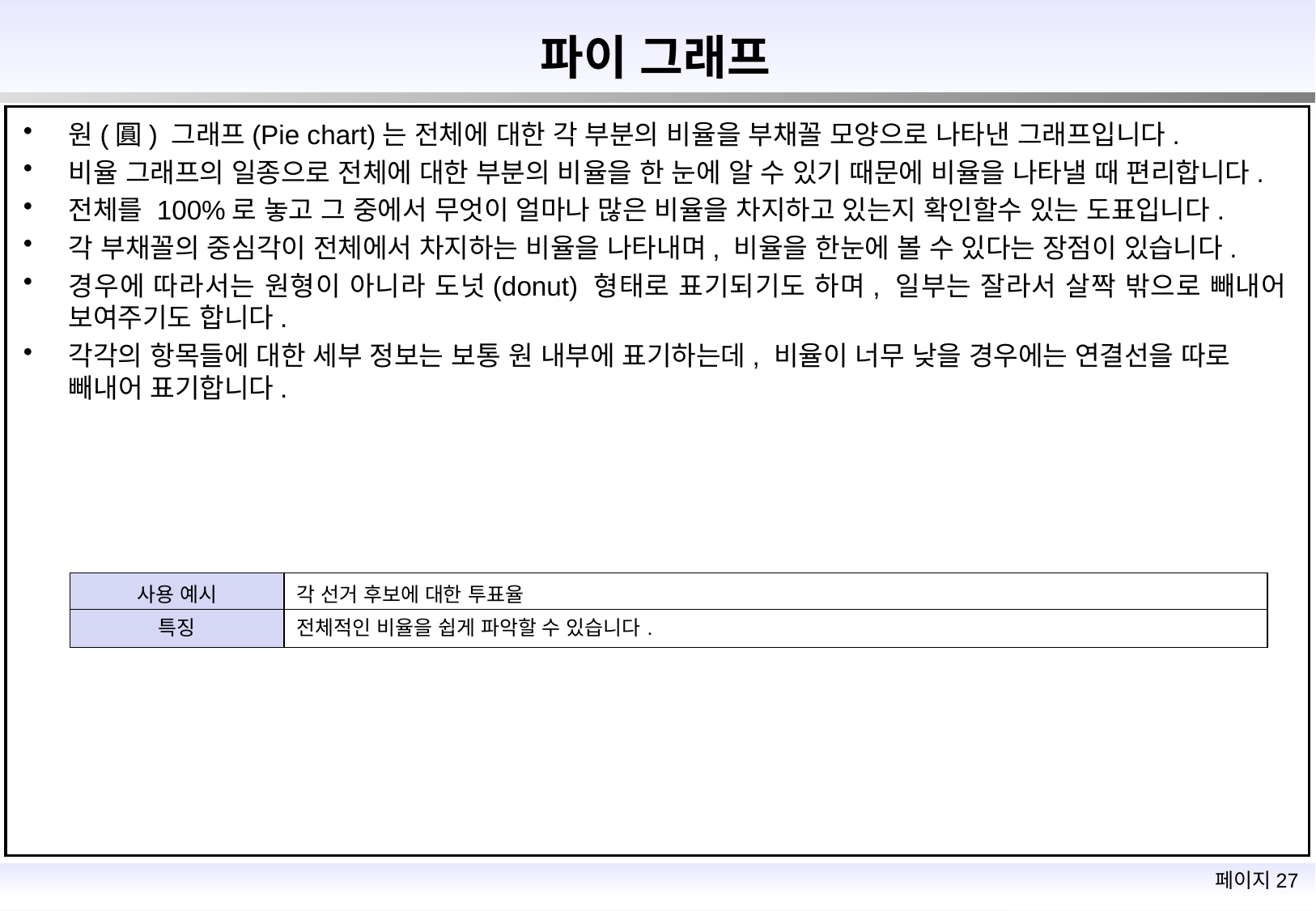

# 파이 그래프
원(圓) 그래프(Pie chart)는 전체에 대한 각 부분의 비율을 부채꼴 모양으로 나타낸 그래프입니다.
비율 그래프의 일종으로 전체에 대한 부분의 비율을 한 눈에 알 수 있기 때문에 비율을 나타낼 때 편리합니다.
전체를 100%로 놓고 그 중에서 무엇이 얼마나 많은 비율을 차지하고 있는지 확인할수 있는 도표입니다.
각 부채꼴의 중심각이 전체에서 차지하는 비율을 나타내며, 비율을 한눈에 볼 수 있다는 장점이 있습니다.
경우에 따라서는 원형이 아니라 도넛(donut) 형태로 표기되기도 하며, 일부는 잘라서 살짝 밖으로 빼내어 보여주기도 합니다.
각각의 항목들에 대한 세부 정보는 보통 원 내부에 표기하는데, 비율이 너무 낮을 경우에는 연결선을 따로 빼내어 표기합니다.
| 사용 예시 | 각 선거 후보에 대한 투표율 |
| --- | --- |
| 특징 | 전체적인 비율을 쉽게 파악할 수 있습니다. |